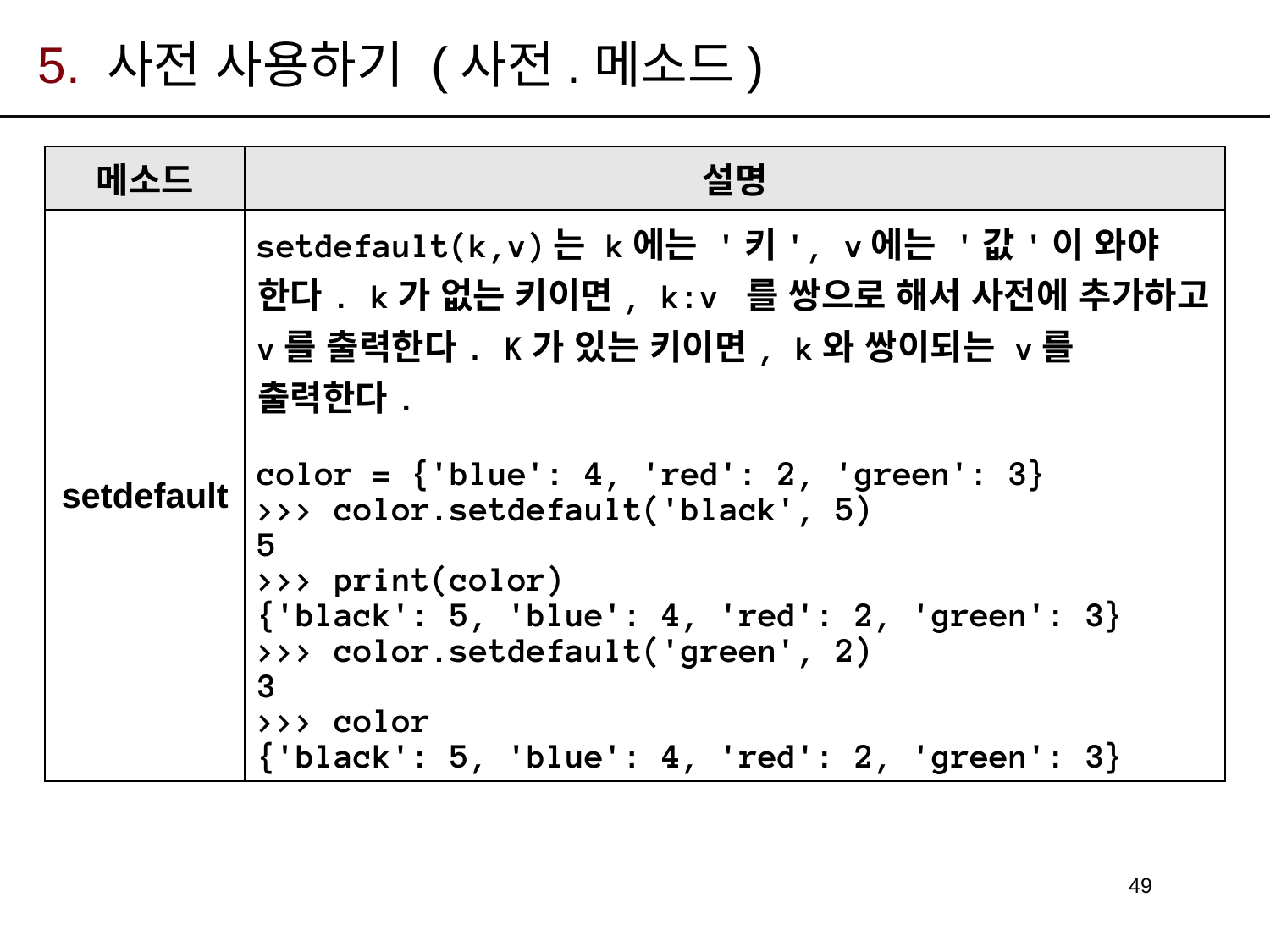

# 5. 사전 사용하기 (사전.메소드)
| 메소드 | 설명 |
| --- | --- |
| setdefault | setdefault(k,v)는 k에는 '키', v에는 '값'이 와야 한다. k가 없는 키이면, k:v 를 쌍으로 해서 사전에 추가하고 v를 출력한다. K가 있는 키이면, k와 쌍이되는 v를 출력한다. color = {'blue': 4, 'red': 2, 'green': 3} >>> color.setdefault('black', 5) 5 >>> print(color) {'black': 5, 'blue': 4, 'red': 2, 'green': 3} >>> color.setdefault('green', 2) 3 >>> color {'black': 5, 'blue': 4, 'red': 2, 'green': 3} |
49